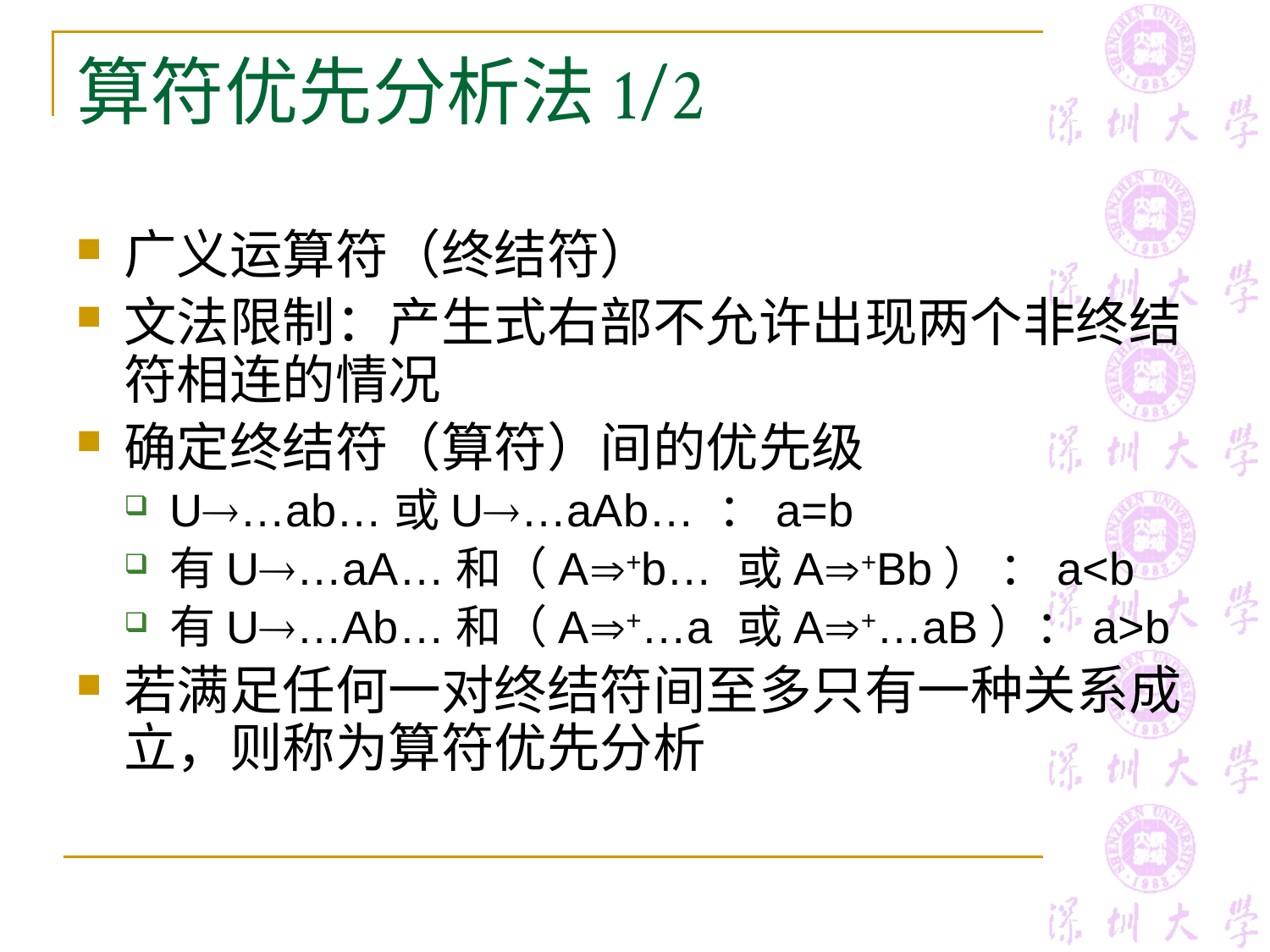

# 算符优先分析法1/2
广义运算符（终结符）
文法限制：产生式右部不允许出现两个非终结符相连的情况
确定终结符（算符）间的优先级
U→…ab…或U→…aAb… ：a=b
有U→…aA…和（A⇒+b… 或A⇒+Bb） ：a<b
有U→…Ab…和（A⇒+…a 或A⇒+…aB）：a>b
若满足任何一对终结符间至多只有一种关系成立，则称为算符优先分析